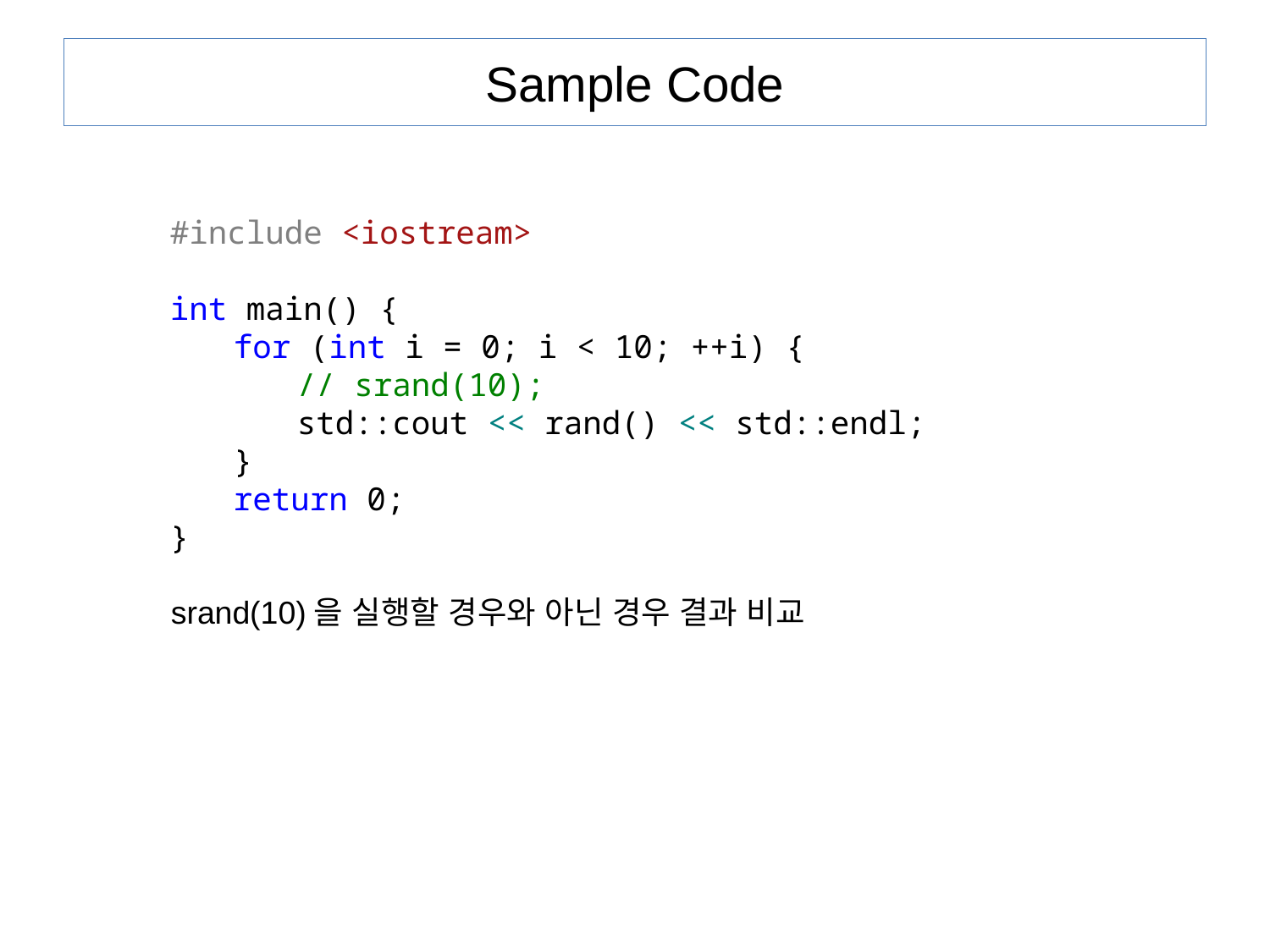

# Sample Code
#include <iostream>

int main() {
for (int i = 0; i < 10; ++i) {
// srand(10);
std::cout << rand() << std::endl;
}
return 0;
}
srand(10)을 실행할 경우와 아닌 경우 결과 비교